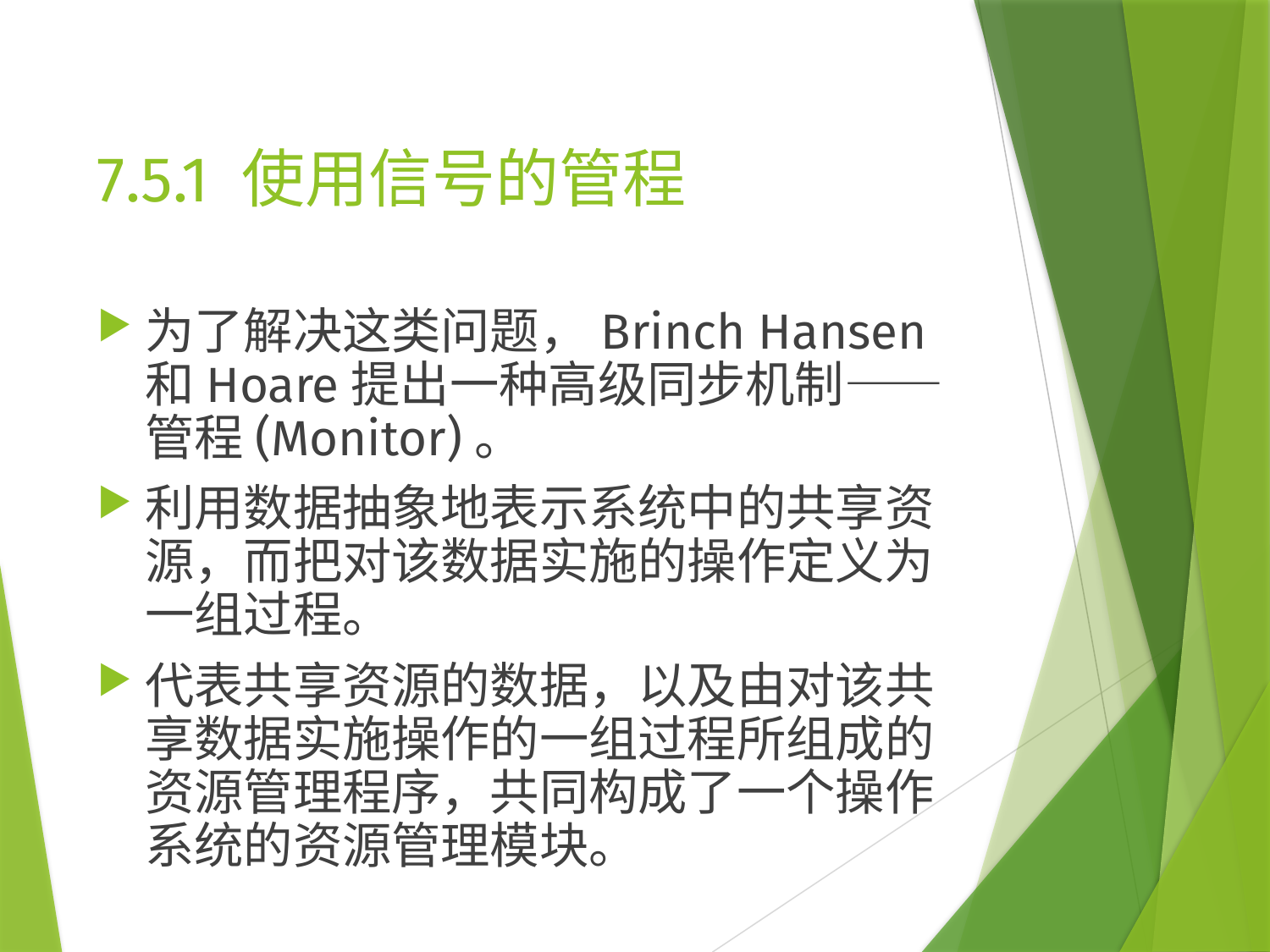

# 7.5.1 使用信号的管程
为了解决这类问题，Brinch Hansen和Hoare提出一种高级同步机制——管程(Monitor)。
利用数据抽象地表示系统中的共享资源，而把对该数据实施的操作定义为一组过程。
代表共享资源的数据，以及由对该共享数据实施操作的一组过程所组成的资源管理程序，共同构成了一个操作系统的资源管理模块。